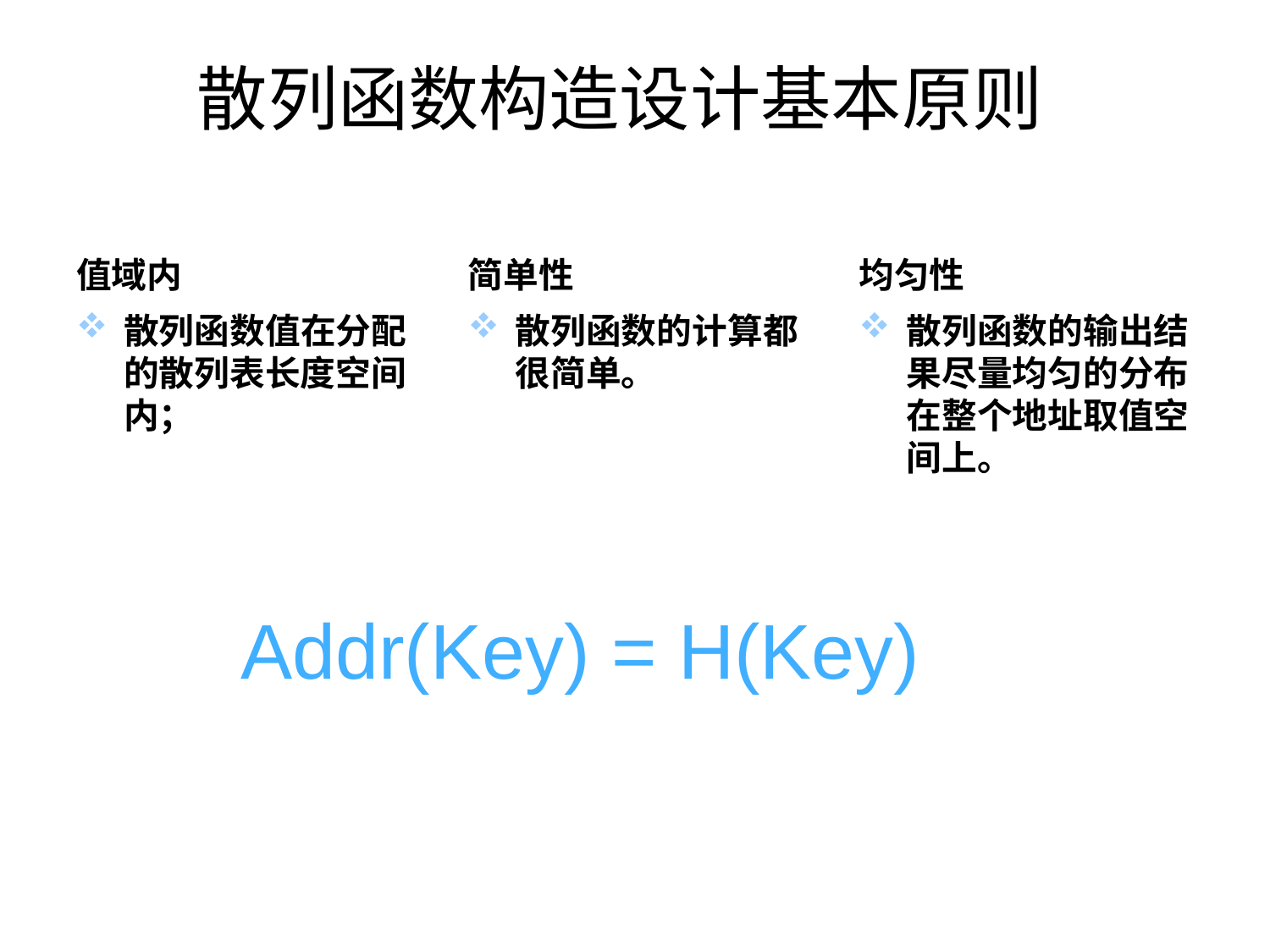

# 散列函数构造设计基本原则
值域内
简单性
均匀性
散列函数值在分配的散列表长度空间内；

散列函数的计算都很简单。
散列函数的输出结果尽量均匀的分布在整个地址取值空间上。

Addr(Key) = H(Key)
67